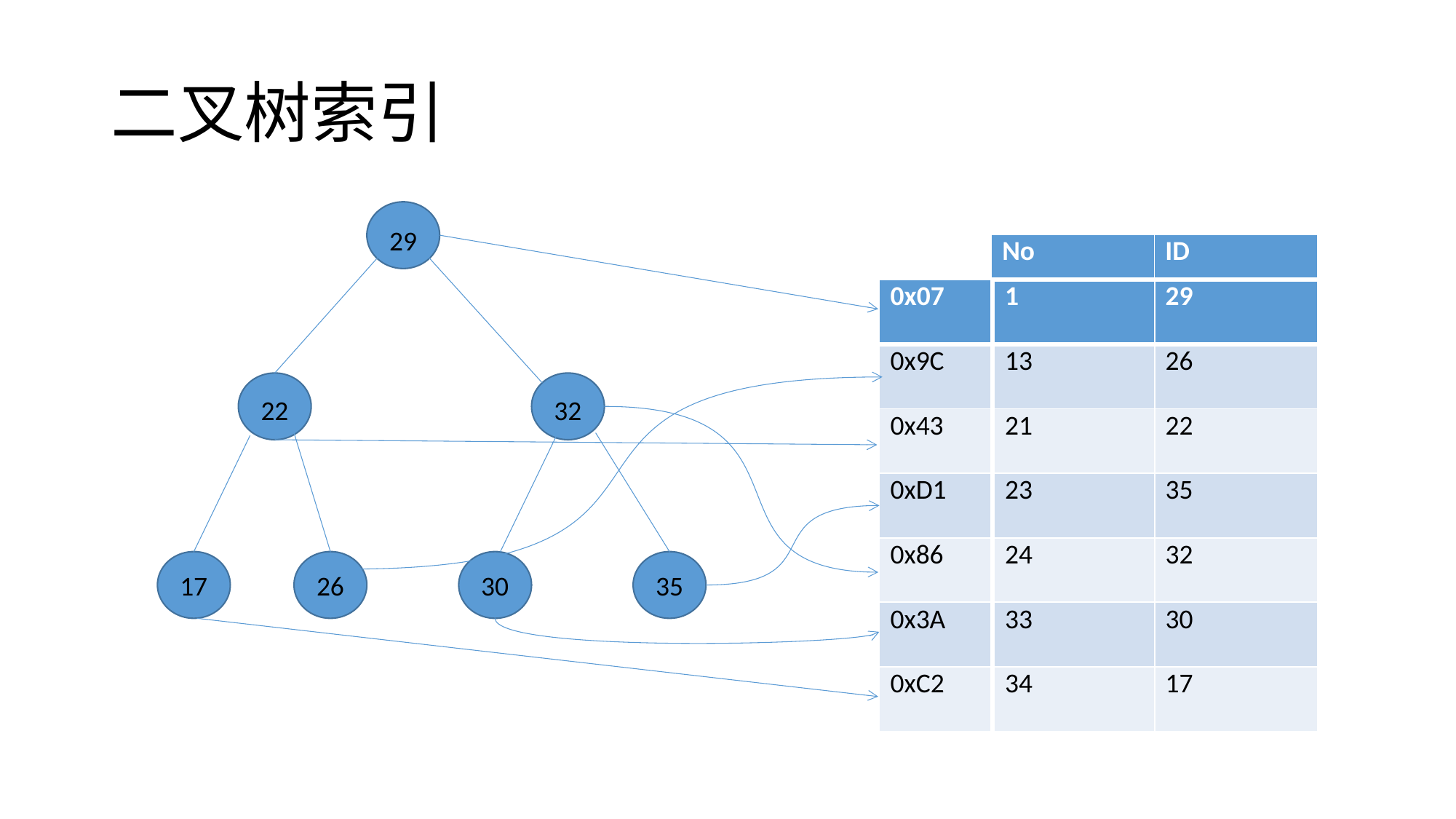

# 二叉树索引

29

| No | ID |
| --- | --- |
| 0x07 |
| --- |
| 0x9C |
| 0x43 |
| 0xD1 |
| 0x86 |
| 0x3A |
| 0xC2 |
| 1 | 29 |
| --- | --- |
| 13 | 26 |
| 21 | 22 |
| 23 | 35 |
| 24 | 32 |
| 33 | 30 |
| 34 | 17 |

22
32

17
26
30
35